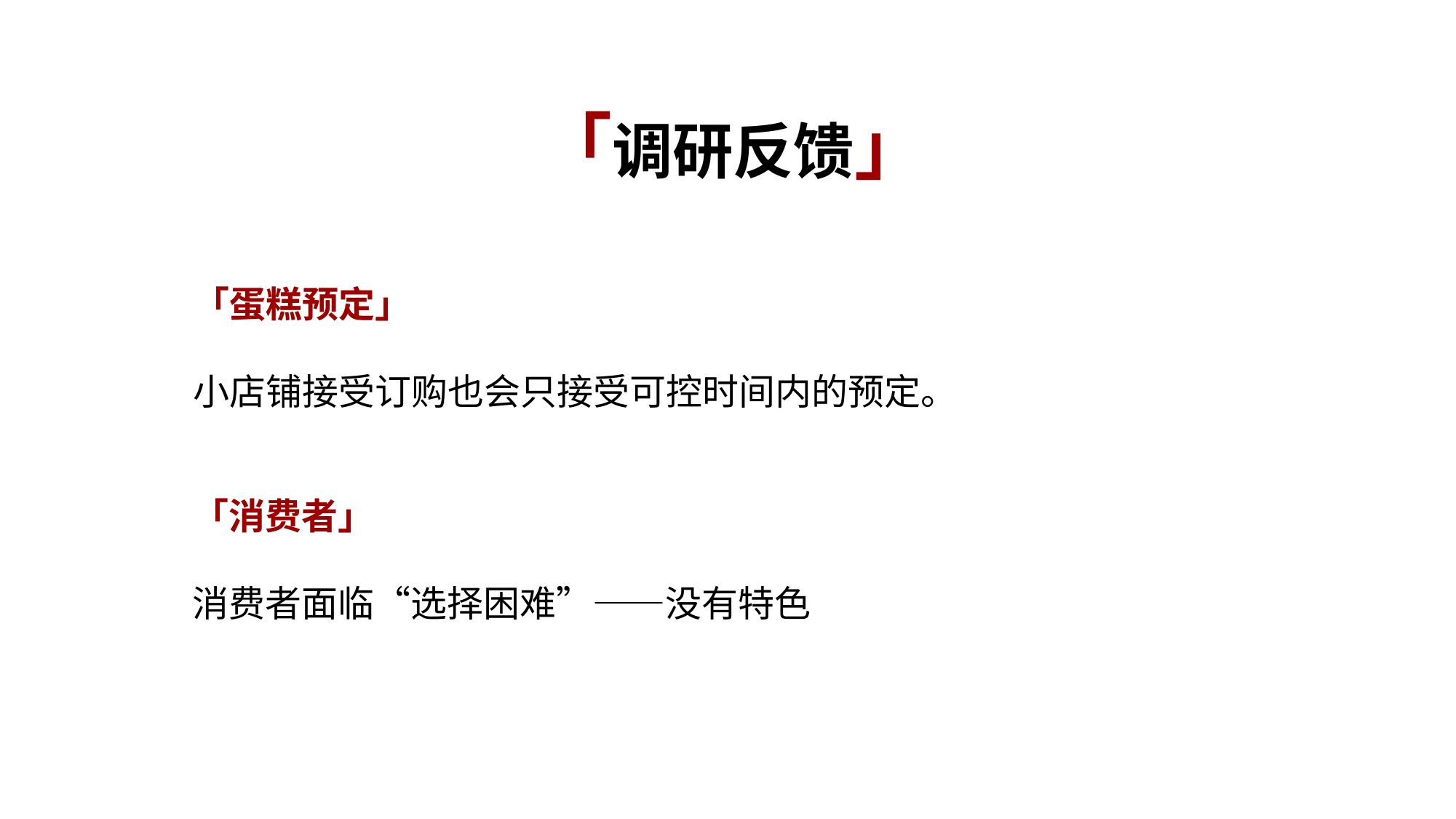

「调研反馈」

「蛋糕预定」

小店铺接受订购也会只接受可控时间内的预定。

「消费者」

消费者面临“选择困难”——没有特色